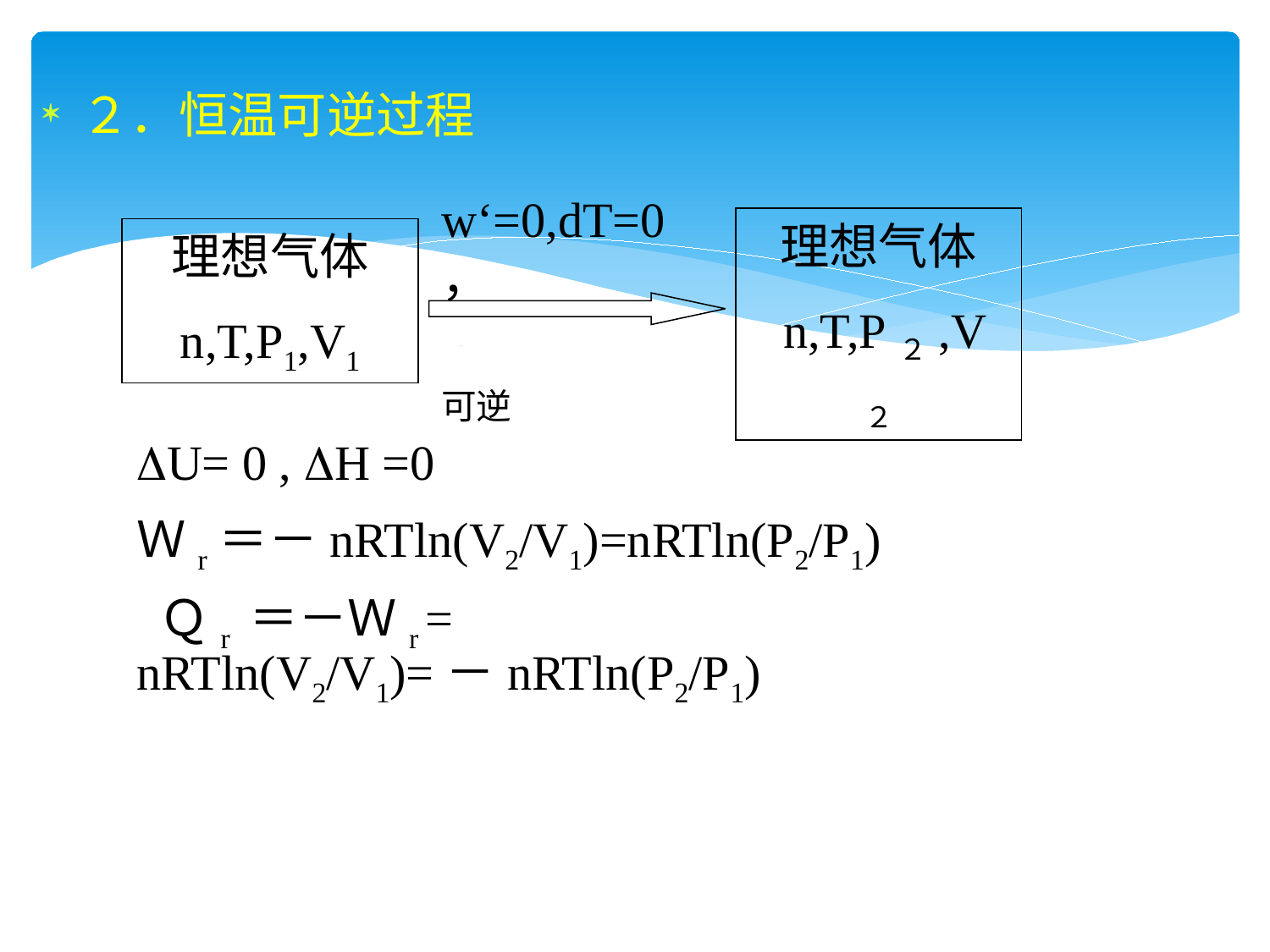

２．恒温可逆过程
w‘=0,dT=0，

可逆
理想气体
  n,T,P２,V２
理想气体
n,T,P1,V1

ΔU= 0 , ΔH =0
Ｗr＝－nRTln(V2/V1)=nRTln(P2/P1)
 Ｑr ＝－Ｗr = nRTln(V2/V1)=－nRTln(P2/P1)